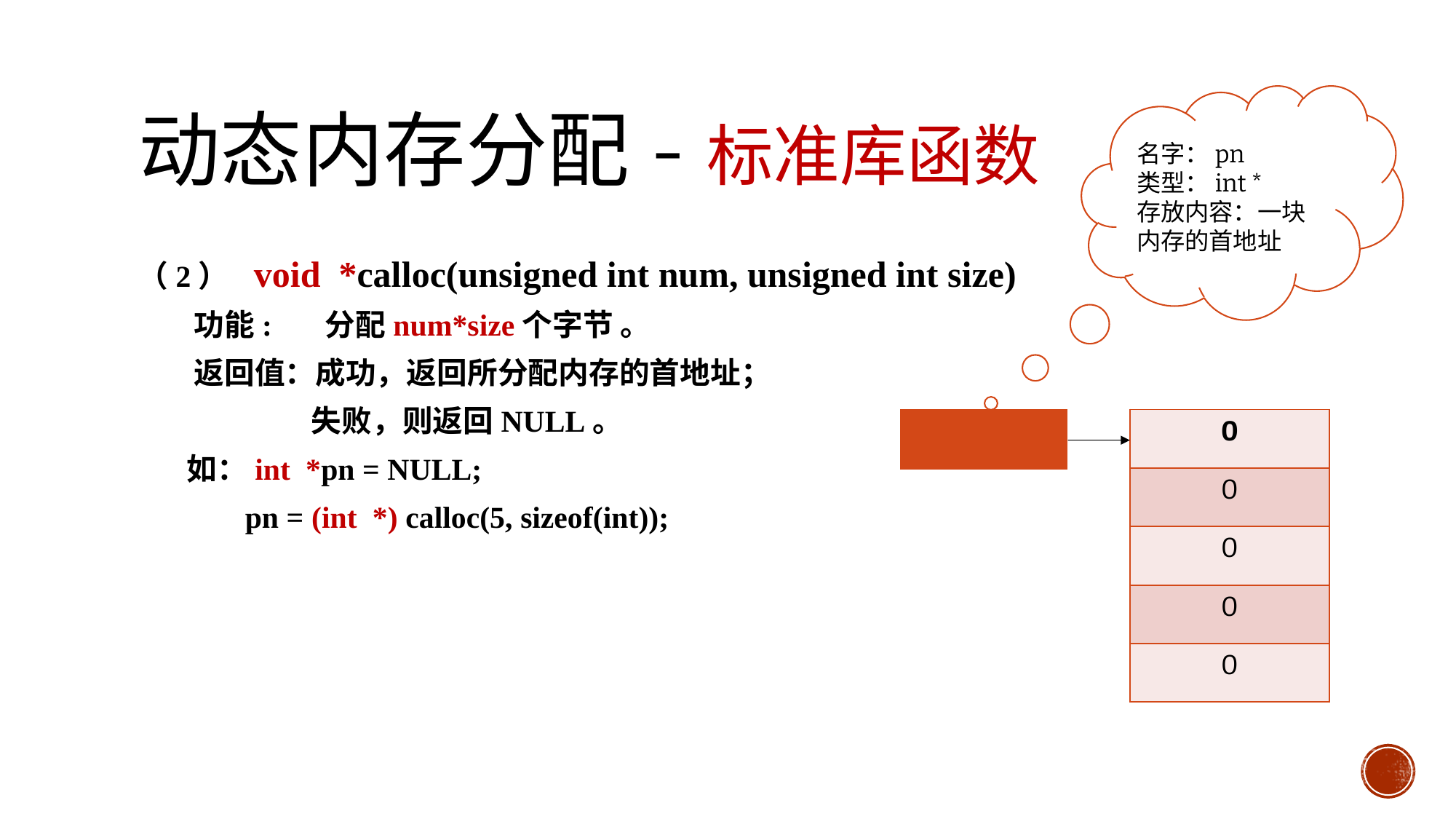

# 动态内存分配-标准库函数
名字：pn
类型：int *
存放内容：一块内存的首地址
（2）  void  *calloc(unsigned int num, unsigned int size)
       功能:      分配num*size个字节 。
       返回值：成功，返回所分配内存的首地址；
                        失败，则返回NULL。
      如：int  *pn = NULL;
              pn = (int  *) calloc(5, sizeof(int));

|  |
| --- |
| 0 |
| --- |
| 0 |
| 0 |
| 0 |
| 0 |